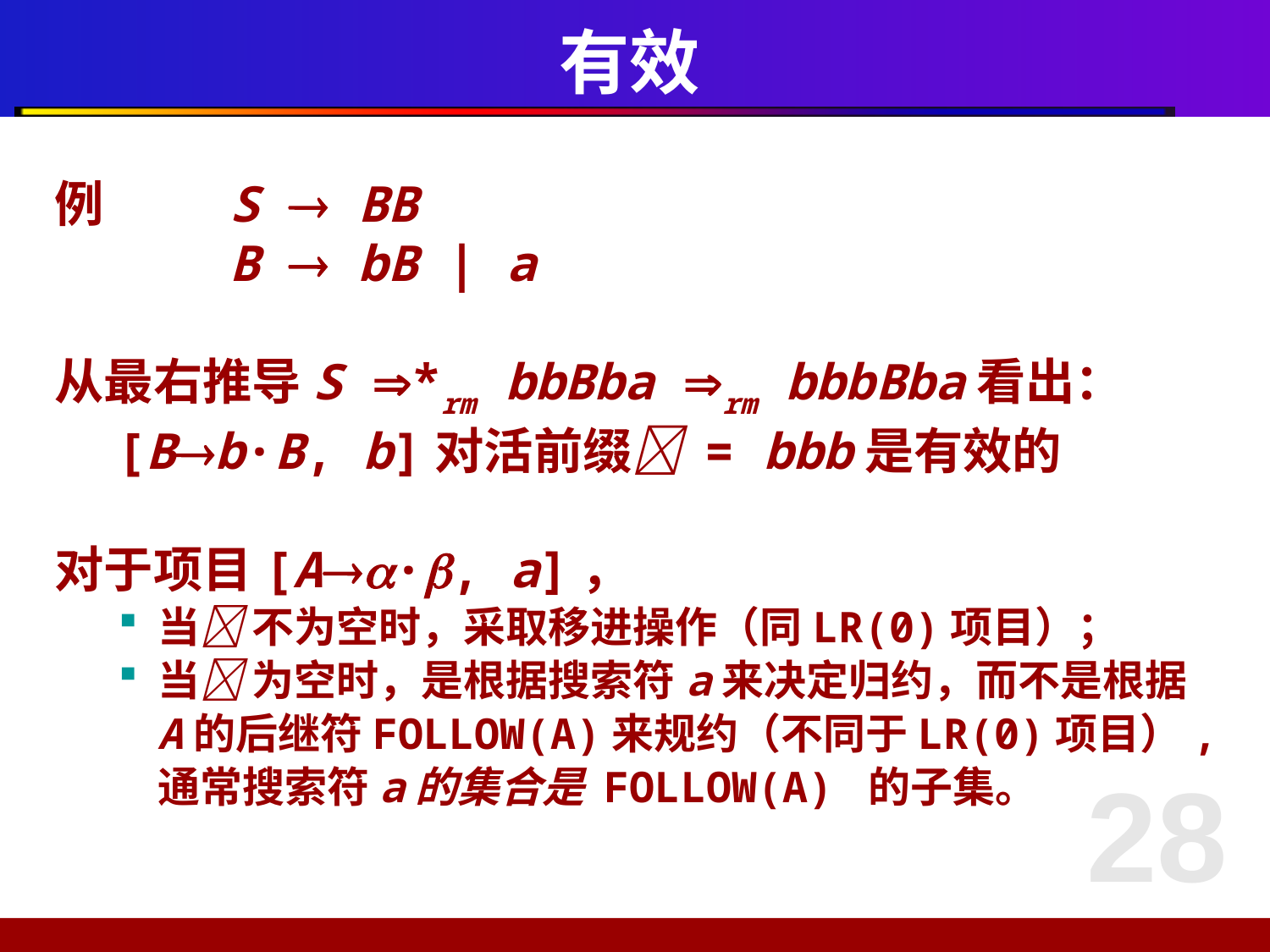

# 有效
例 	S → BB
		B → bB | a

从最右推导S ⇒*rm bbBba ⇒rm bbbBba看出：
	 [B→b·B, b]对活前缀γ = bbb是有效的

对于项目[A→α·β, a]，
当β 不为空时，采取移进操作（同LR(0)项目）；
当β 为空时，是根据搜索符a来决定归约，而不是根据A的后继符FOLLOW(A)来规约（不同于LR(0)项目）,通常搜索符a的集合是 FOLLOW(A) 的子集。
28